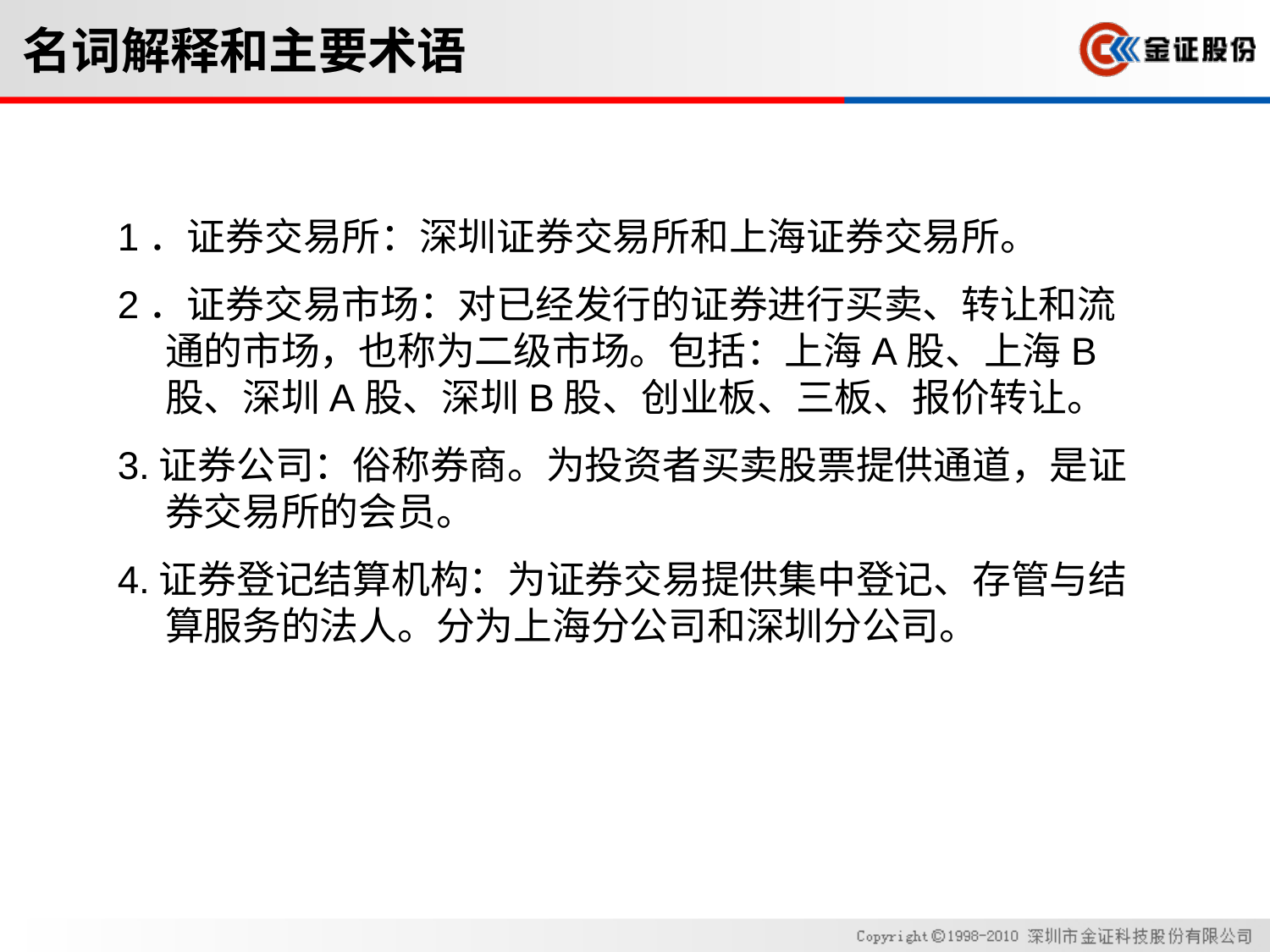

# 名词解释和主要术语
1．证券交易所：深圳证券交易所和上海证券交易所。
2．证券交易市场：对已经发行的证券进行买卖、转让和流通的市场，也称为二级市场。包括：上海A股、上海B股、深圳A股、深圳B股、创业板、三板、报价转让。
3.证券公司：俗称券商。为投资者买卖股票提供通道，是证券交易所的会员。
4.证券登记结算机构：为证券交易提供集中登记、存管与结算服务的法人。分为上海分公司和深圳分公司。